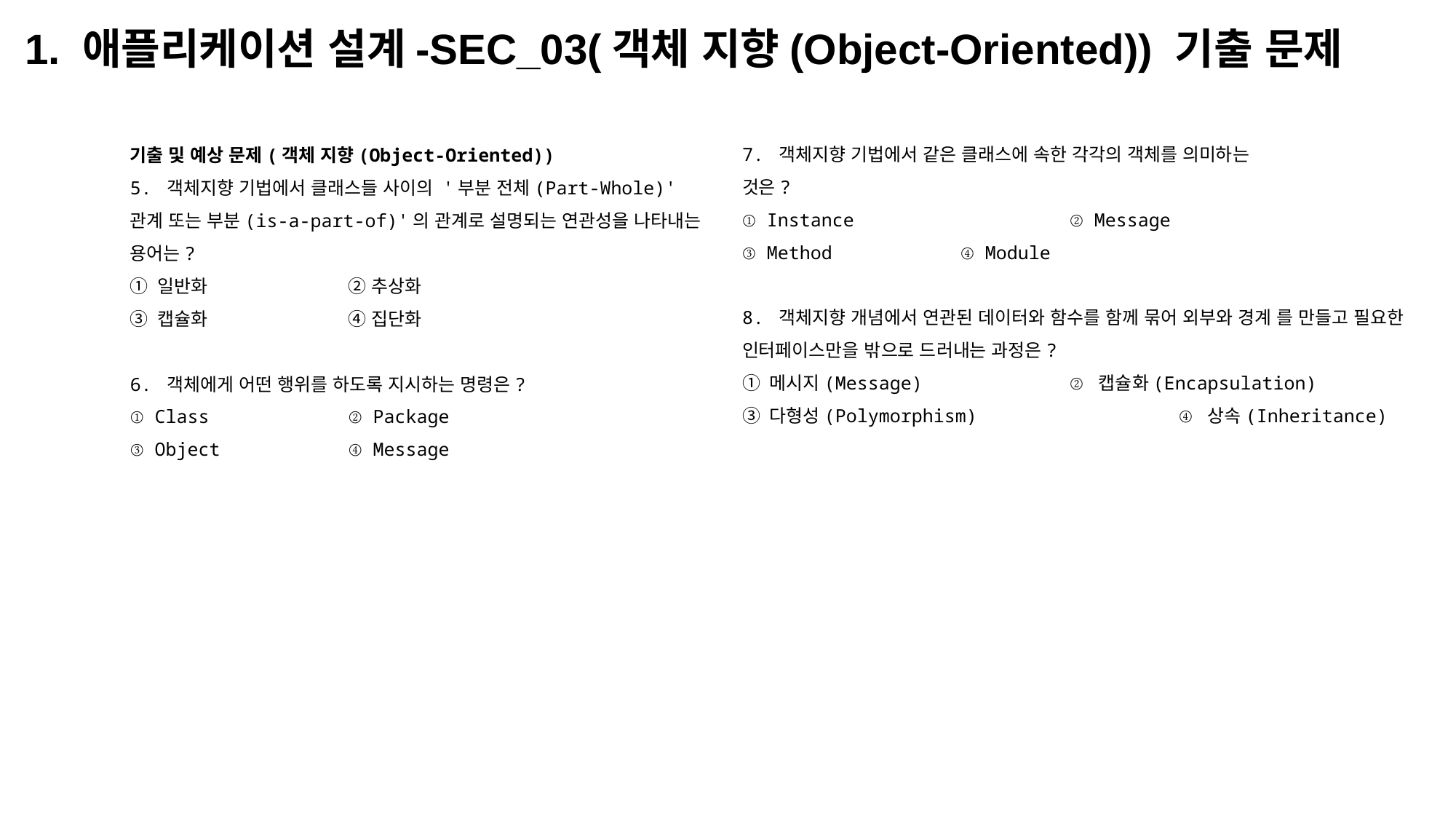

# 1. 애플리케이션 설계-SEC_03(객체 지향(Object-Oriented)) 기출 문제
7. 객체지향 기법에서 같은 클래스에 속한 각각의 객체를 의미하는
것은?
① Instance		② Message
③ Method		④ Module

8. 객체지향 개념에서 연관된 데이터와 함수를 함께 묶어 외부와 경계 를 만들고 필요한 인터페이스만을 밖으로 드러내는 과정은?
① 메시지(Message)		② 캡슐화(Encapsulation)
③ 다형성(Polymorphism)	 	④ 상속(Inheritance)
기출 및 예상 문제(객체 지향(Object-Oriented))
5. 객체지향 기법에서 클래스들 사이의 '부분 전체(Part-Whole)' 관계 또는 부분(is-a-part-of)'의 관계로 설명되는 연관성을 나타내는 용어는?
① 일반화		② 추상화
③ 캡슐화		④ 집단화

6. 객체에게 어떤 행위를 하도록 지시하는 명령은?
① Class		② Package
③ Object		④ Message